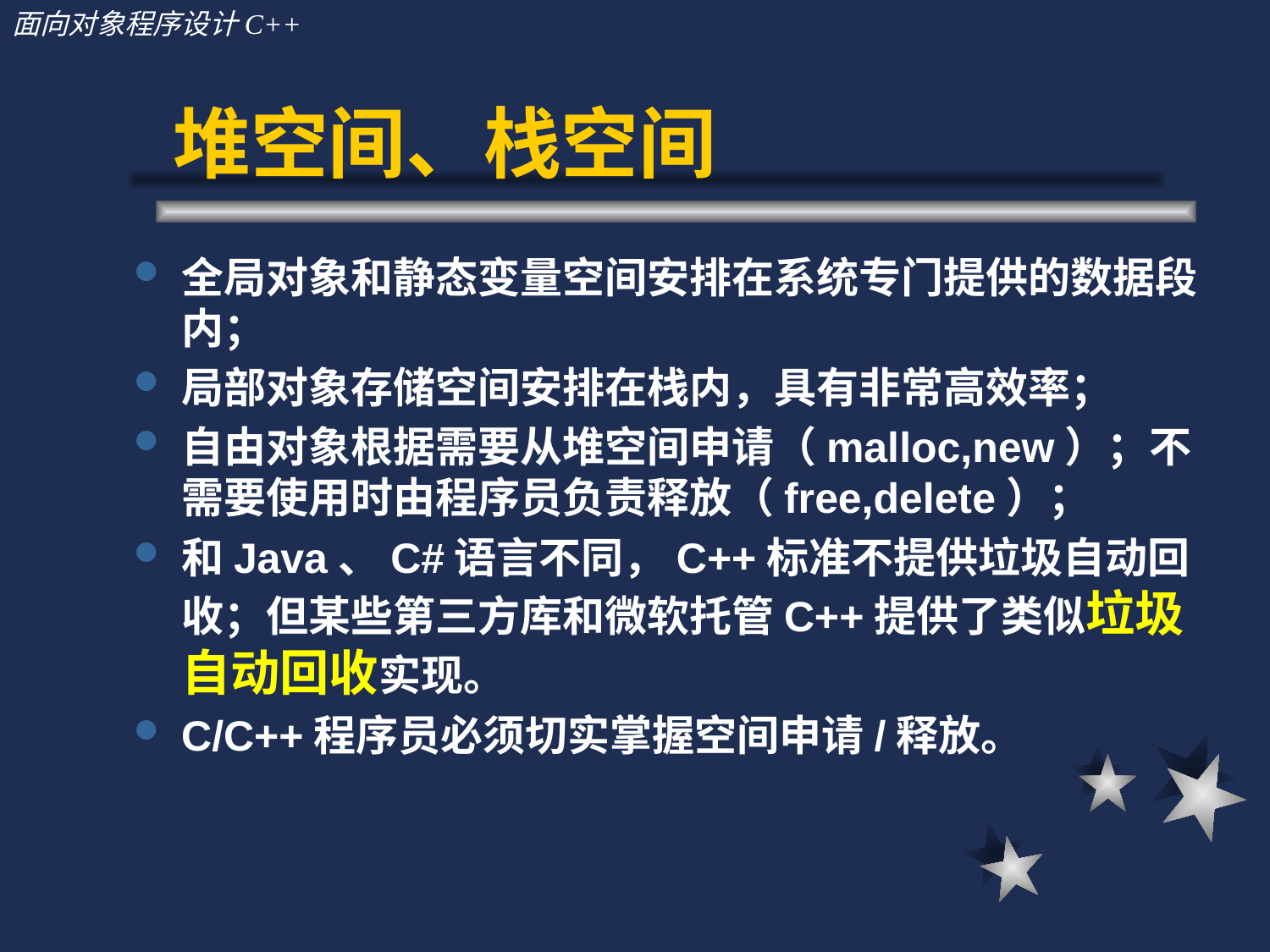

堆空间、栈空间
全局对象和静态变量空间安排在系统专门提供的数据段内；
局部对象存储空间安排在栈内，具有非常高效率；
自由对象根据需要从堆空间申请（malloc,new）；不需要使用时由程序员负责释放（free,delete）；
和Java、C#语言不同，C++标准不提供垃圾自动回收；但某些第三方库和微软托管C++提供了类似垃圾自动回收实现。
C/C++程序员必须切实掌握空间申请/释放。